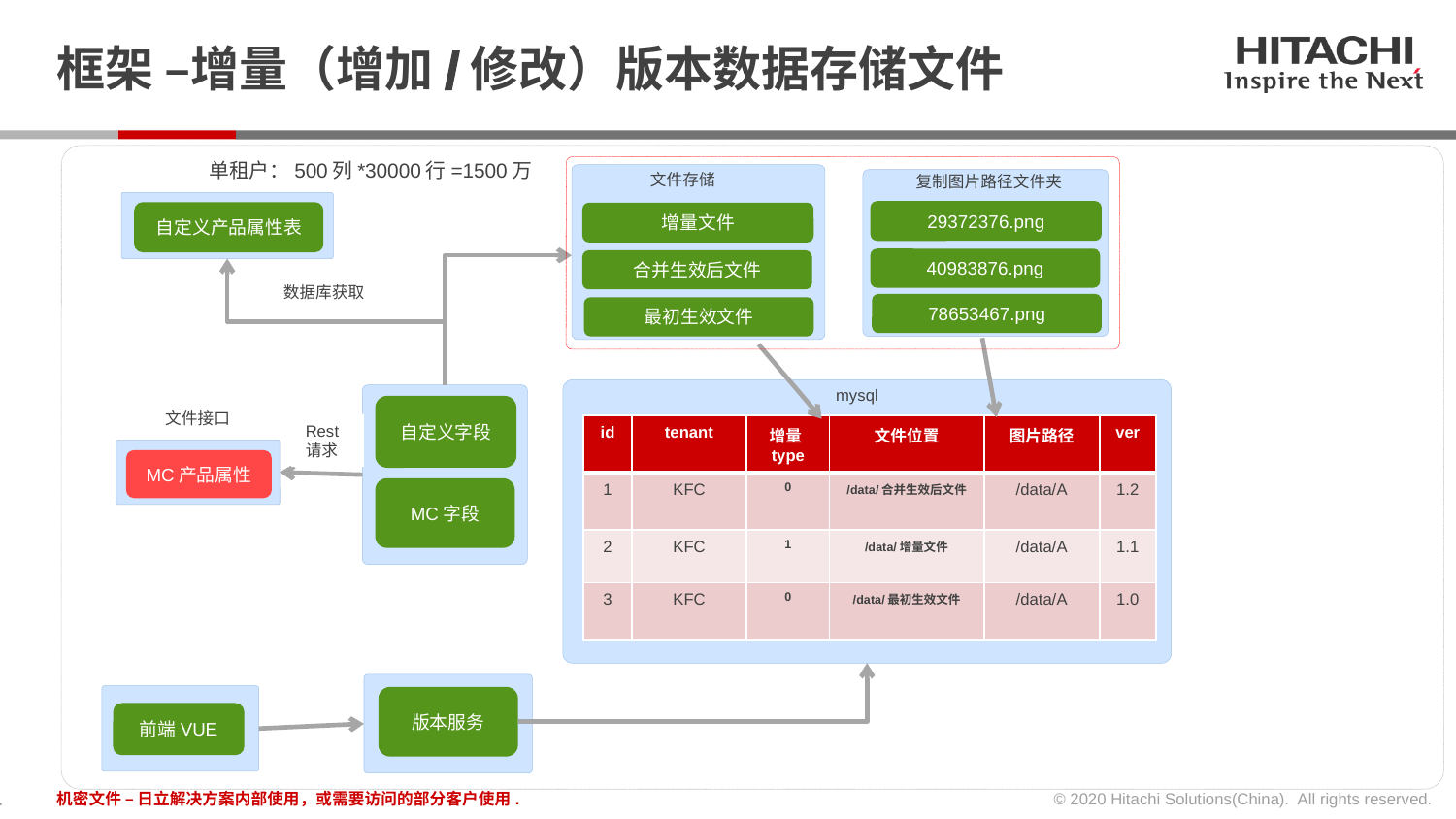

# 框架 –增量（增加/修改）版本数据存储文件

单租户：500列*30000行=1500万

文件存储
复制图片路径文件夹

29372376.png
自定义产品属性表
增量文件
40983876.png
合并生效后文件
数据库获取
78653467.png
最初生效文件
mysql

自定义字段
文件接口
Rest
请求
| id | tenant | 增量type | 文件位置 | 图片路径 | ver |
| --- | --- | --- | --- | --- | --- |
| 1 | KFC | 0 | /data/合并生效后文件 | /data/A | 1.2 |
| 2 | KFC | 1 | /data/增量文件 | /data/A | 1.1 |
| 3 | KFC | 0 | /data/最初生效文件 | /data/A | 1.0 |

MC产品属性
MC字段

版本服务
前端VUE